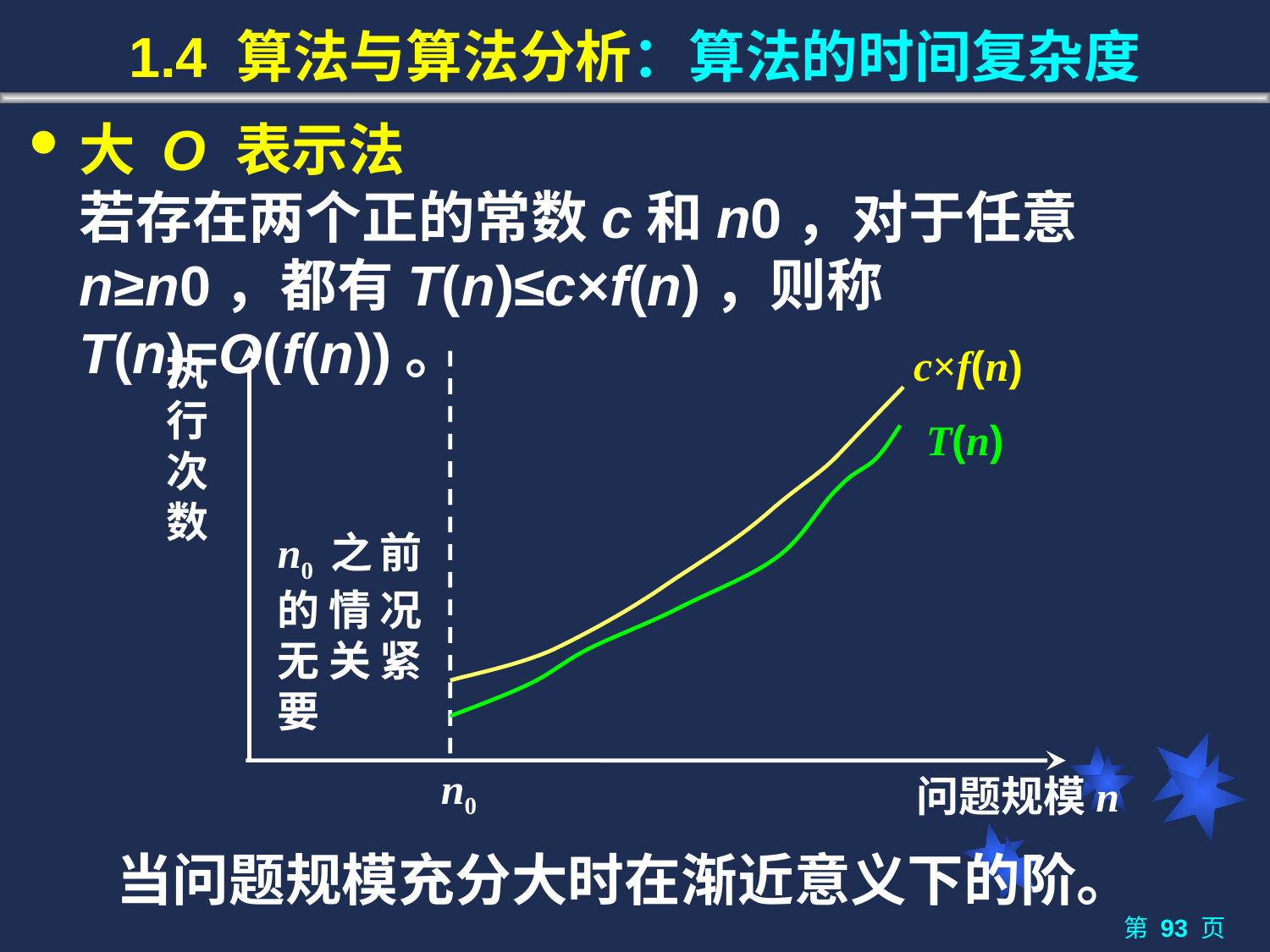

# 1.4 算法与算法分析：算法的时间复杂度
大 O 表示法
	若存在两个正的常数c和n0，对于任意n≥n0，都有T(n)≤c×f(n)，则称 T(n)=O(f(n))。
c×f(n)
执行次数

T(n)

n0之前的情况无关紧要

n0
问题规模n
当问题规模充分大时在渐近意义下的阶。
第 93 页